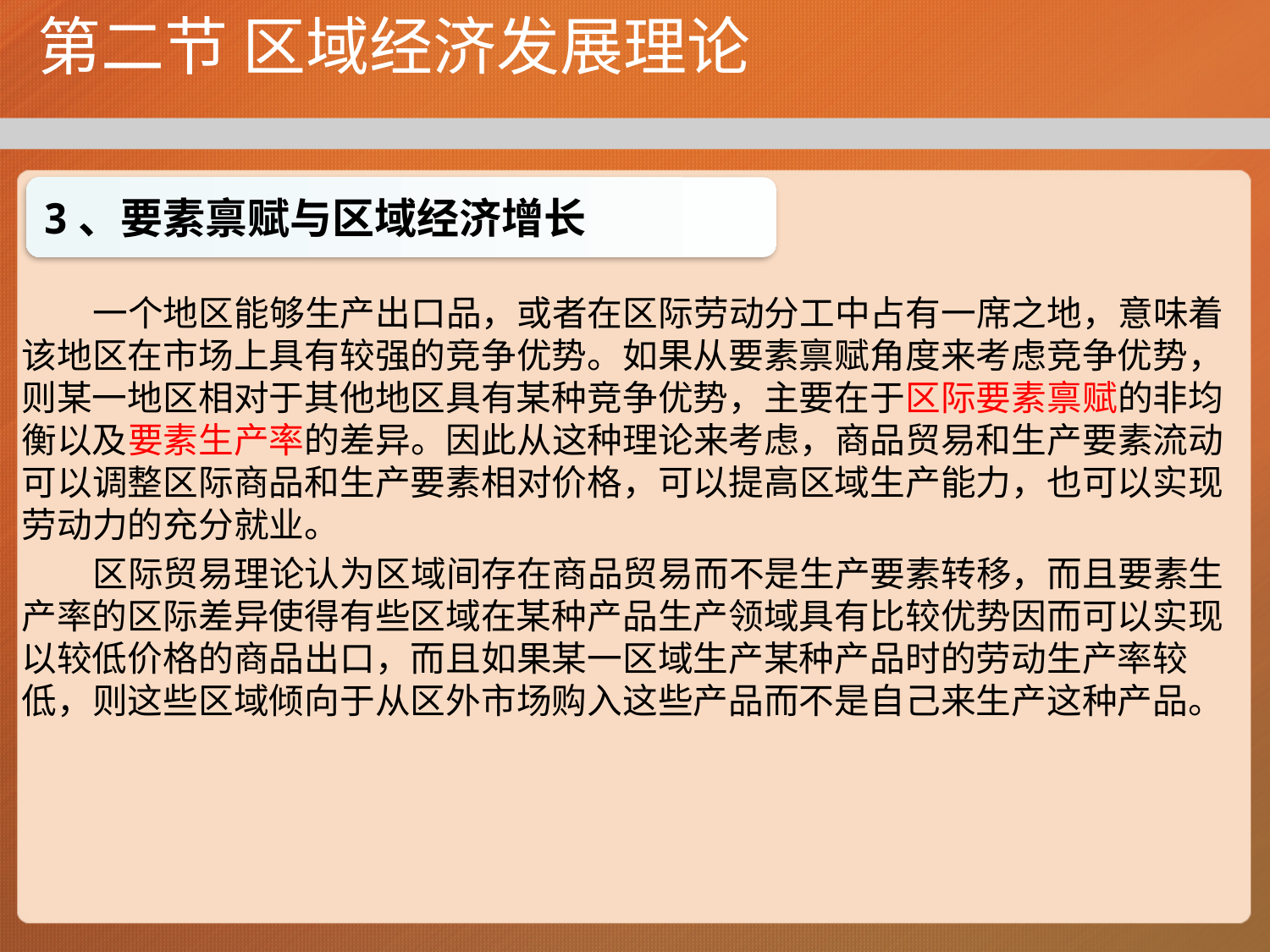

# 第二节 区域经济发展理论

        一个地区能够生产出口品，或者在区际劳动分工中占有一席之地，意味着该地区在市场上具有较强的竞争优势。如果从要素禀赋角度来考虑竞争优势，则某一地区相对于其他地区具有某种竞争优势，主要在于区际要素禀赋的非均衡以及要素生产率的差异。因此从这种理论来考虑，商品贸易和生产要素流动可以调整区际商品和生产要素相对价格，可以提高区域生产能力，也可以实现劳动力的充分就业。
        区际贸易理论认为区域间存在商品贸易而不是生产要素转移，而且要素生产率的区际差异使得有些区域在某种产品生产领域具有比较优势因而可以实现以较低价格的商品出口，而且如果某一区域生产某种产品时的劳动生产率较低，则这些区域倾向于从区外市场购入这些产品而不是自己来生产这种产品。

3、要素禀赋与区域经济增长